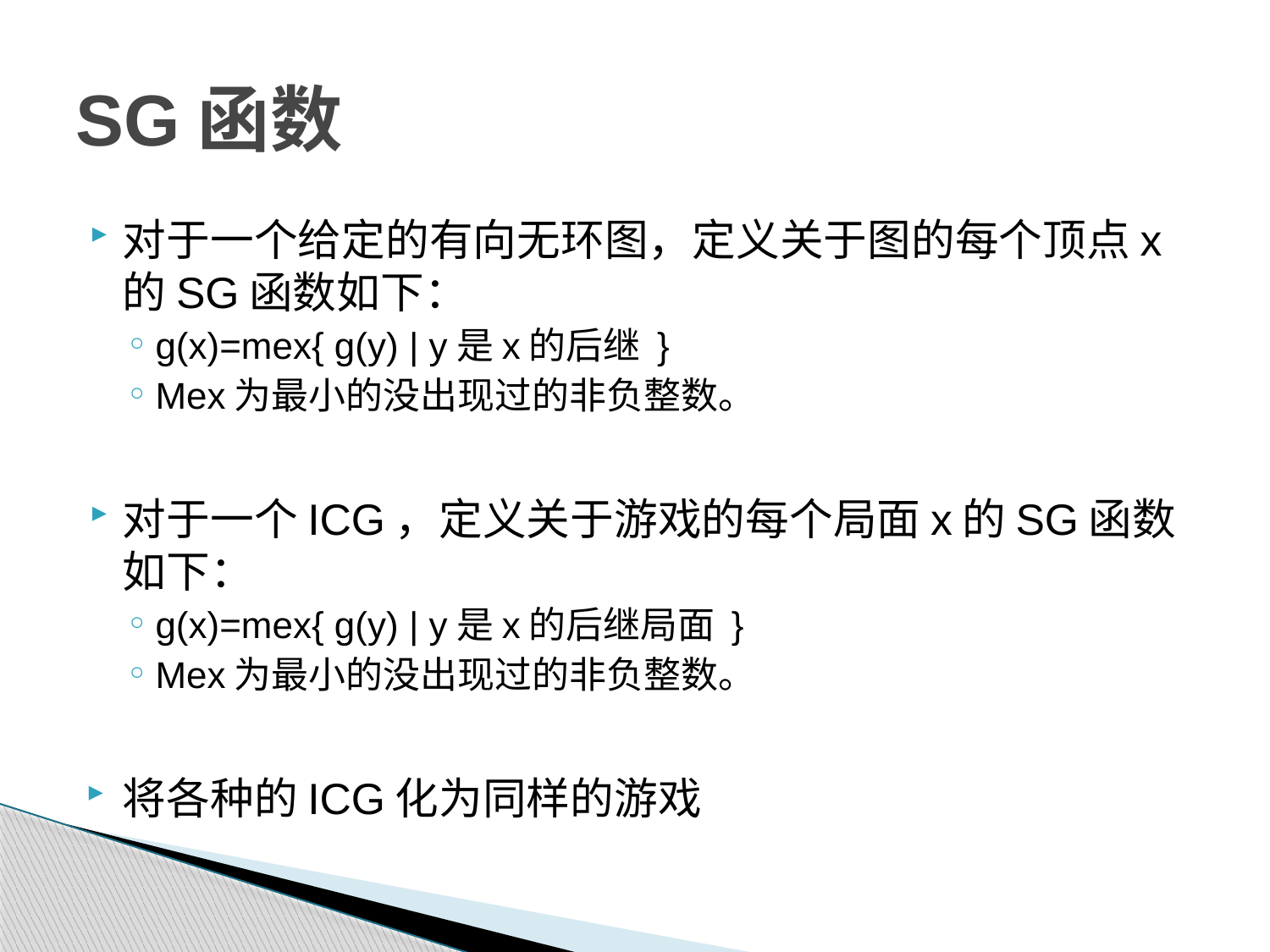

# SG函数
对于一个给定的有向无环图，定义关于图的每个顶点x的SG函数如下：
g(x)=mex{ g(y) | y是x的后继 }
Mex为最小的没出现过的非负整数。

对于一个ICG，定义关于游戏的每个局面x的SG函数如下：
g(x)=mex{ g(y) | y是x的后继局面 }
Mex为最小的没出现过的非负整数。

将各种的ICG化为同样的游戏